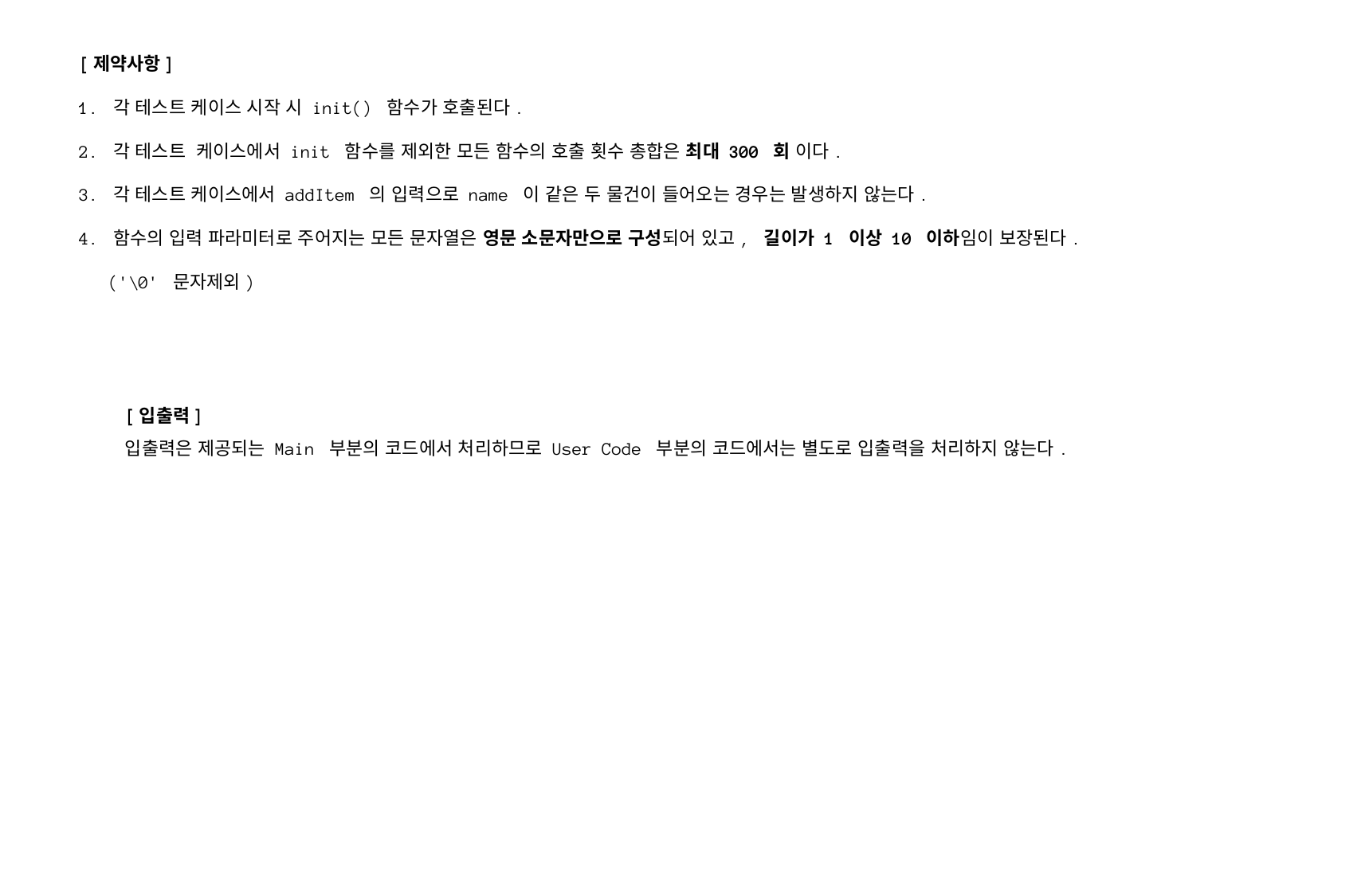

[제약사항]
1. 각 테스트 케이스 시작 시 init() 함수가 호출된다.
2. 각 테스트  케이스에서 init 함수를 제외한 모든 함수의 호출 횟수 총합은 최대 300 회 이다.
3. 각 테스트 케이스에서 addItem 의 입력으로 name 이 같은 두 물건이 들어오는 경우는 발생하지 않는다.
4. 함수의 입력 파라미터로 주어지는 모든 문자열은 영문 소문자만으로 구성되어 있고, 길이가 1 이상 10 이하임이 보장된다.
   ('\0' 문자제외))
[입출력]
입출력은 제공되는 Main 부분의 코드에서 처리하므로 User Code 부분의 코드에서는 별도로 입출력을 처리하지 않는다.